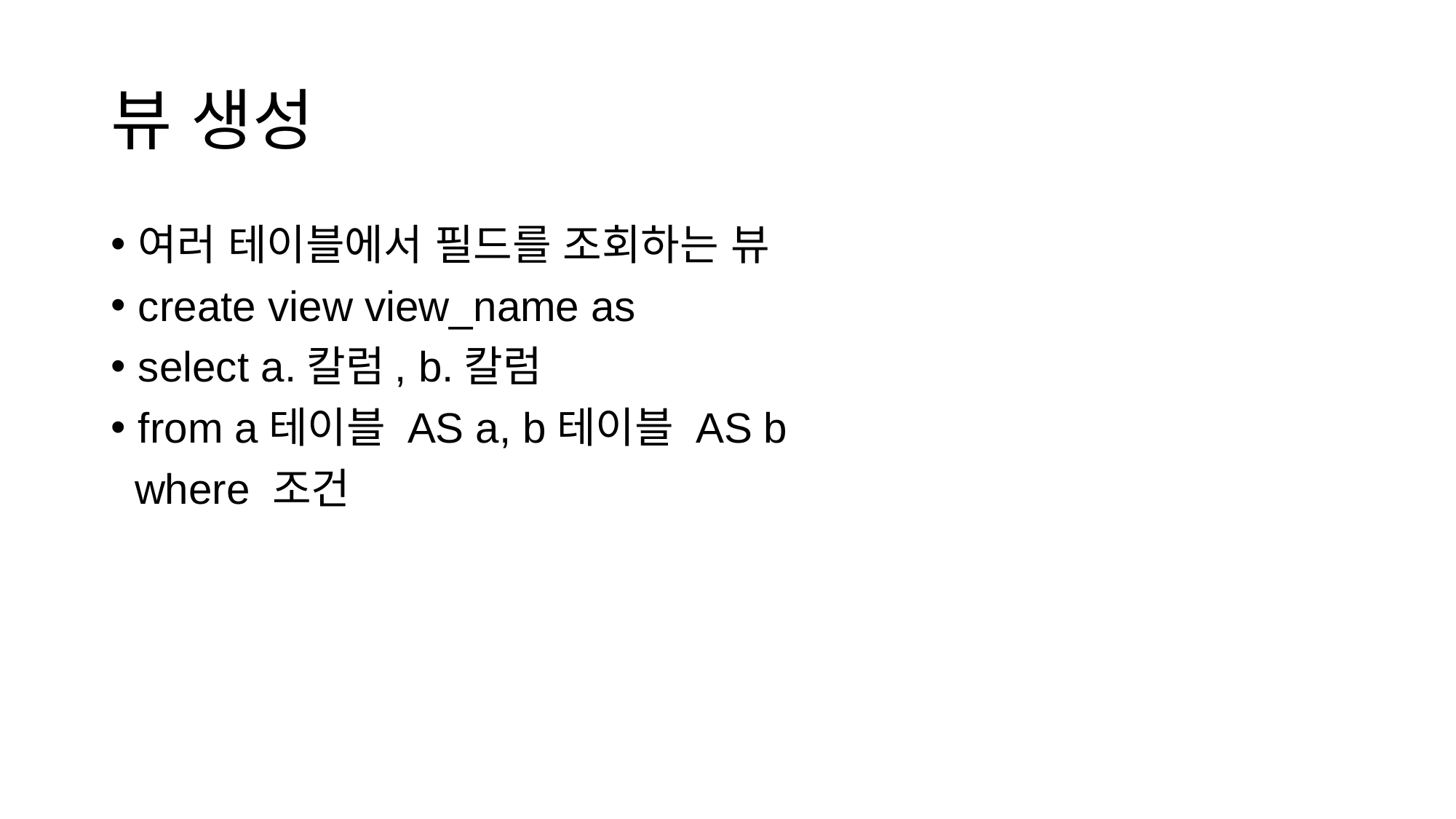

# 뷰 생성
여러 테이블에서 필드를 조회하는 뷰
create view view_name as
select a.칼럼, b.칼럼
from a테이블 AS a, b테이블 AS b
  where 조건